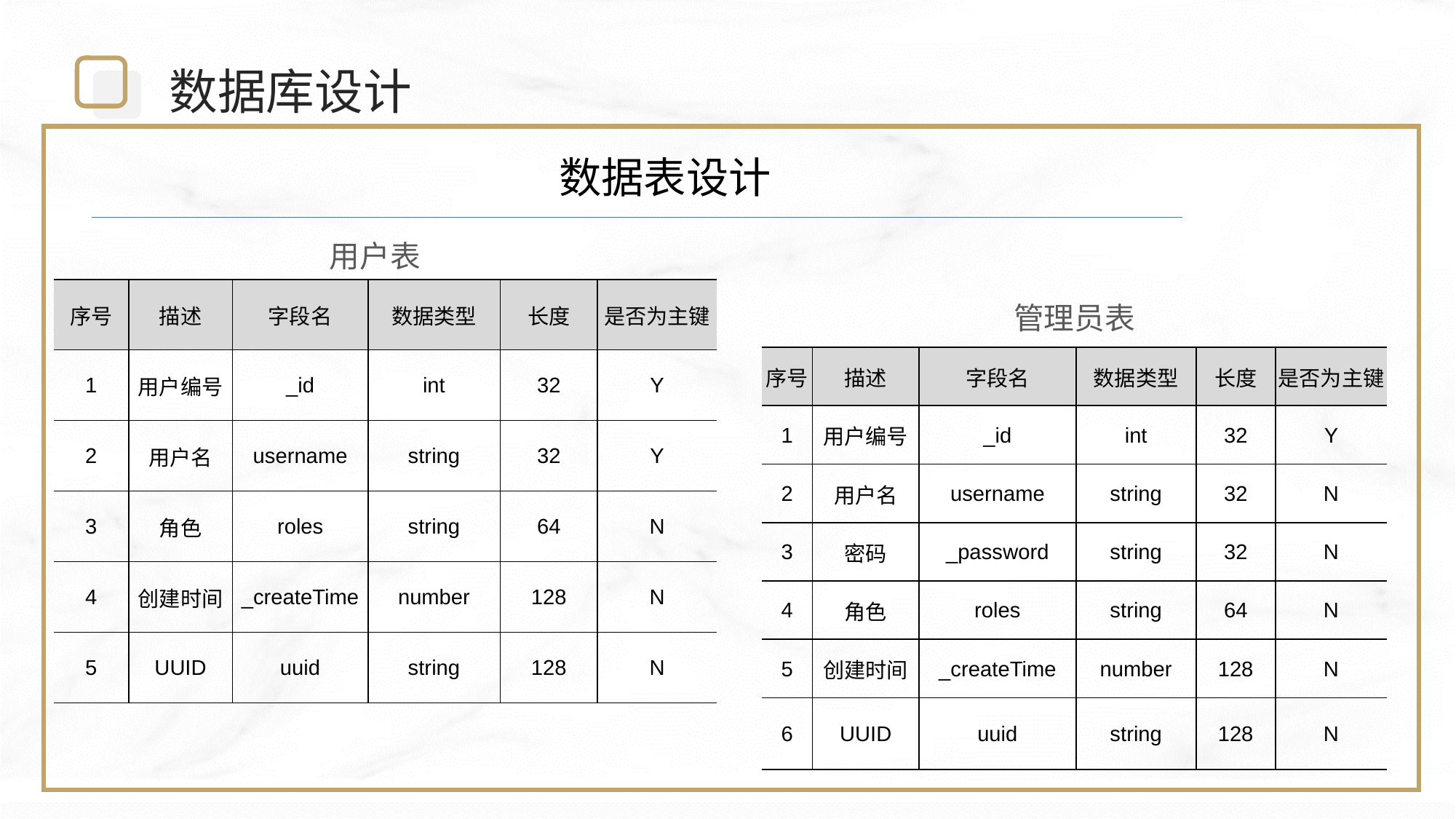

数据库设计

数据表设计
用户表
| 序号 | 描述 | 字段名 | 数据类型 | 长度 | 是否为主键 |
| --- | --- | --- | --- | --- | --- |
| 1 | 用户编号 | \_id | int | 32 | Y |
| 2 | 用户名 | username | string | 32 | Y |
| 3 | 角色 | roles | string | 64 | N |
| 4 | 创建时间 | \_createTime | number | 128 | N |
| 5 | UUID | uuid | string | 128 | N |
管理员表
| 序号 | 描述 | 字段名 | 数据类型 | 长度 | 是否为主键 |
| --- | --- | --- | --- | --- | --- |
| 1 | 用户编号 | \_id | int | 32 | Y |
| 2 | 用户名 | username | string | 32 | N |
| 3 | 密码 | \_password | string | 32 | N |
| 4 | 角色 | roles | string | 64 | N |
| 5 | 创建时间 | \_createTime | number | 128 | N |
| 6 | UUID | uuid | string | 128 | N |